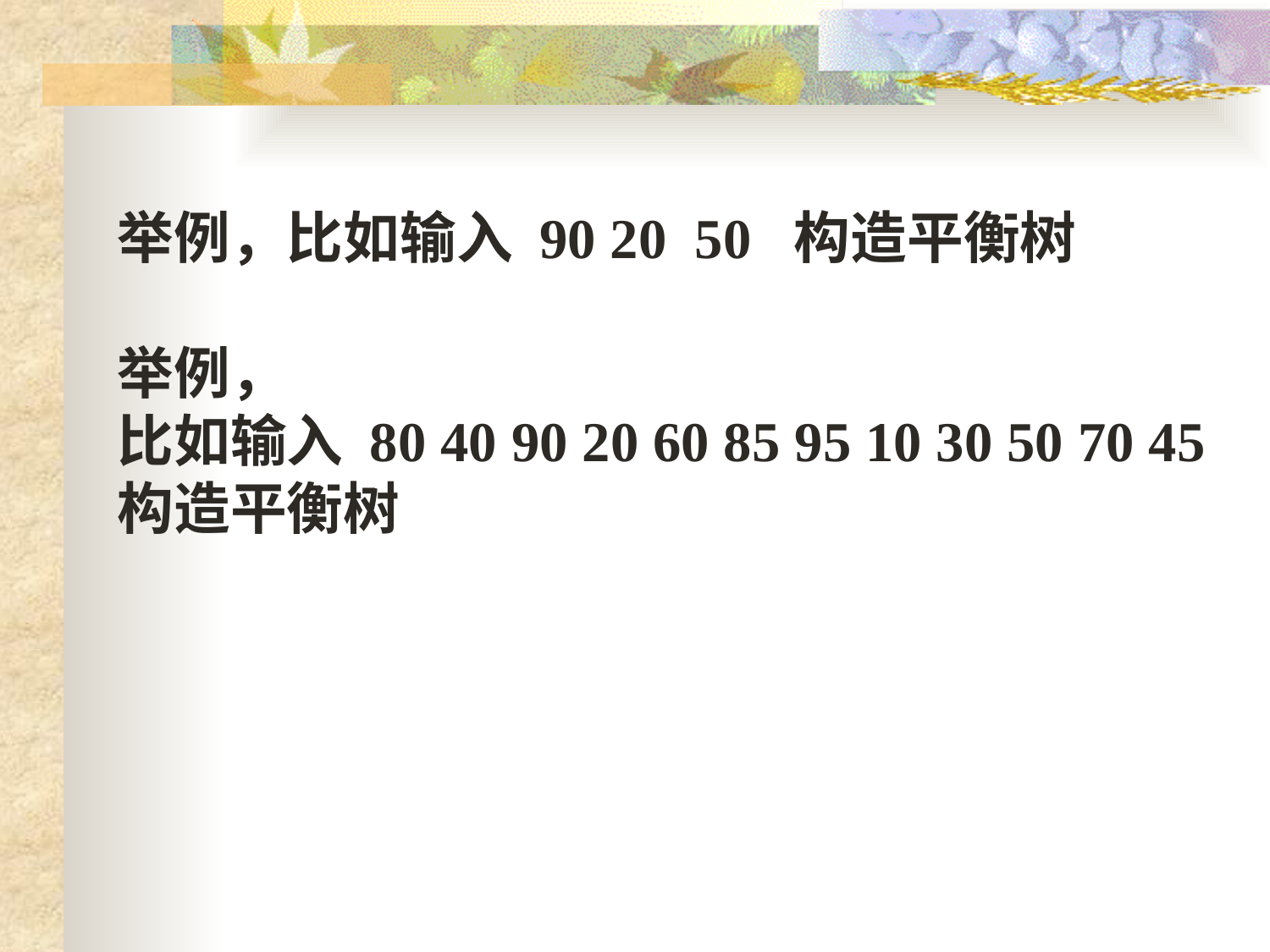

举例，比如输入 90 20  50  构造平衡树

举例，
比如输入 80 40 90 20 60 85 95 10 30 50 70 45  构造平衡树